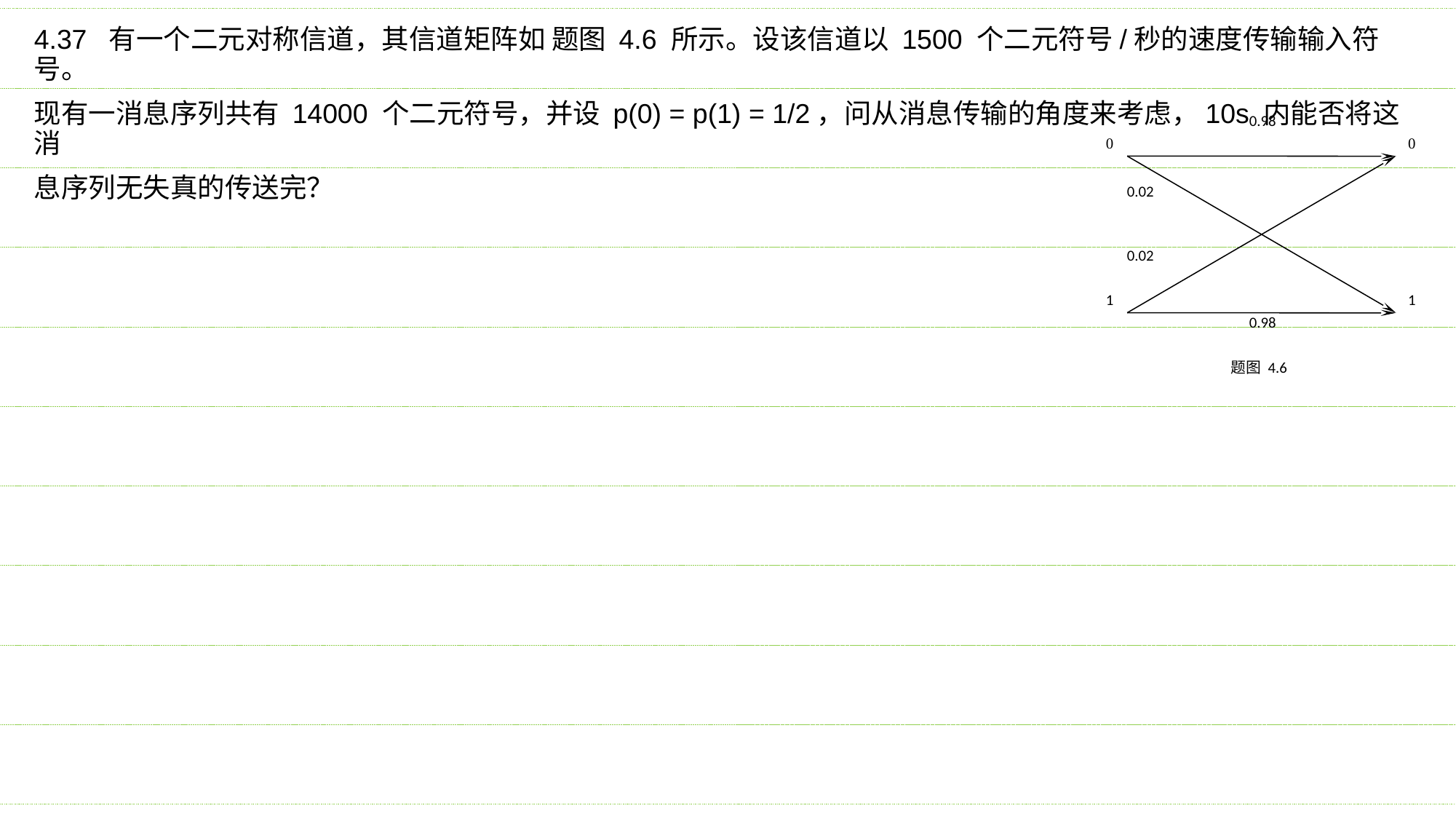

4.37  有一个二元对称信道，其信道矩阵如 题图 4.6 所示。设该信道以 1500 个二元符号/秒的速度传输输入符号。
现有一消息序列共有 14000 个二元符号，并设 p(0) = p(1) = 1/2，问从消息传输的角度来考虑，10s 内能否将这消
息序列无失真的传送完？

0.98
0
0

0.02
0.02
1
1

0.98
题图 4.6